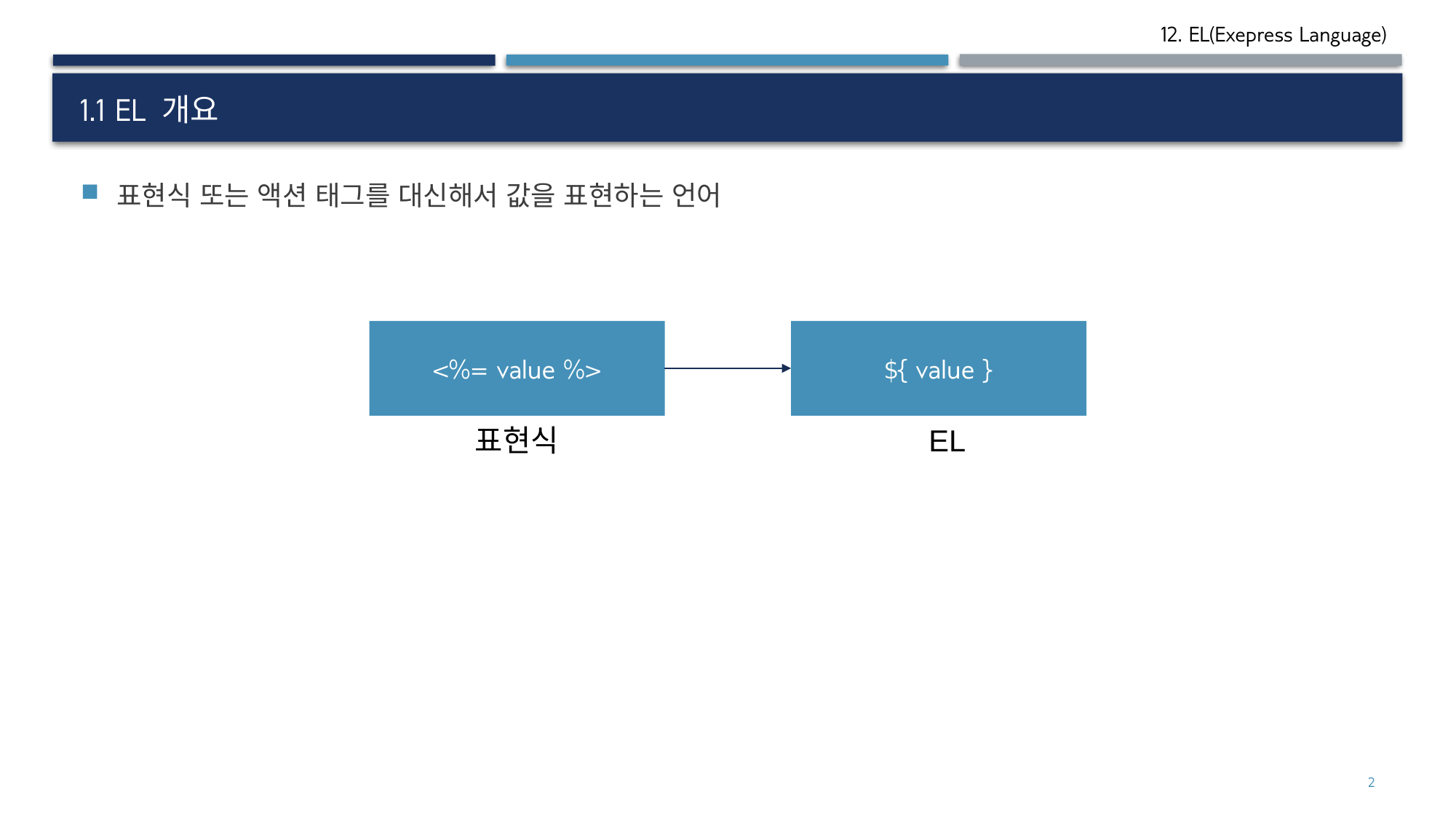

# 1.1 EL 개요
표현식 또는 액션 태그를 대신해서 값을 표현하는 언어

<%= value %>
${ value }
표현식
EL
2